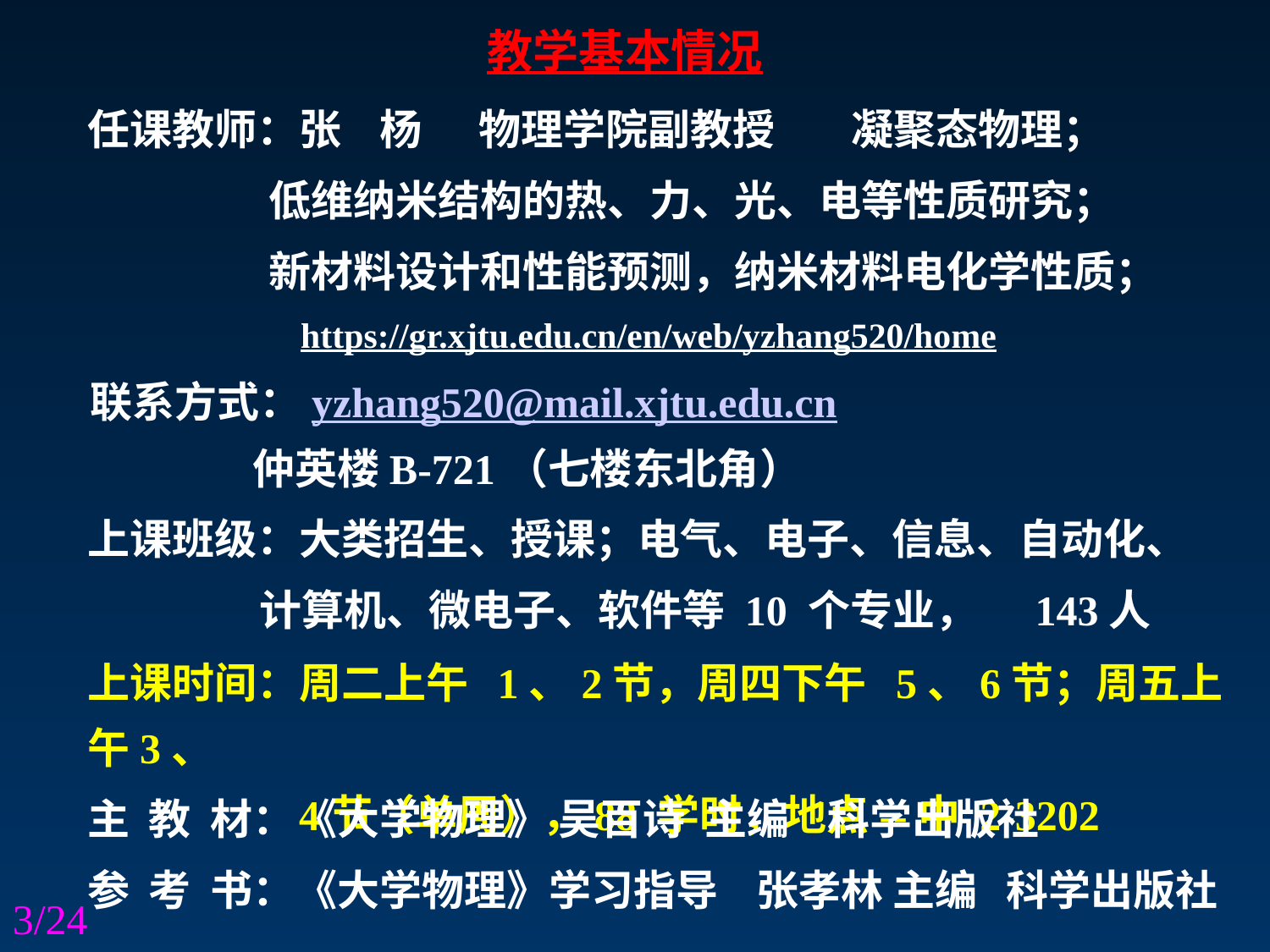

教学基本情况
任课教师：张    杨      物理学院副教授        凝聚态物理；
                  低维纳米结构的热、力、光、电等性质研究；
                  新材料设计和性能预测，纳米材料电化学性质；
                        https://gr.xjtu.edu.cn/en/web/yzhang520/home
联系方式：yzhang520@mail.xjtu.edu.cn
                仲英楼B-721（七楼东北角）
上课班级：大类招生、授课；电气、电子、信息、自动化、
                 计算机、微电子、软件等 10 个专业，     143人
上课时间：周二上午  1、2节，周四下午  5、6节；周五上午3、
                    4节（单周），88 学时，地点--中 2-3202
主  教  材：《大学物理》 吴百诗  主编    科学出版社
参  考  书：《大学物理》学习指导    张孝林 主编   科学出版社
3/24